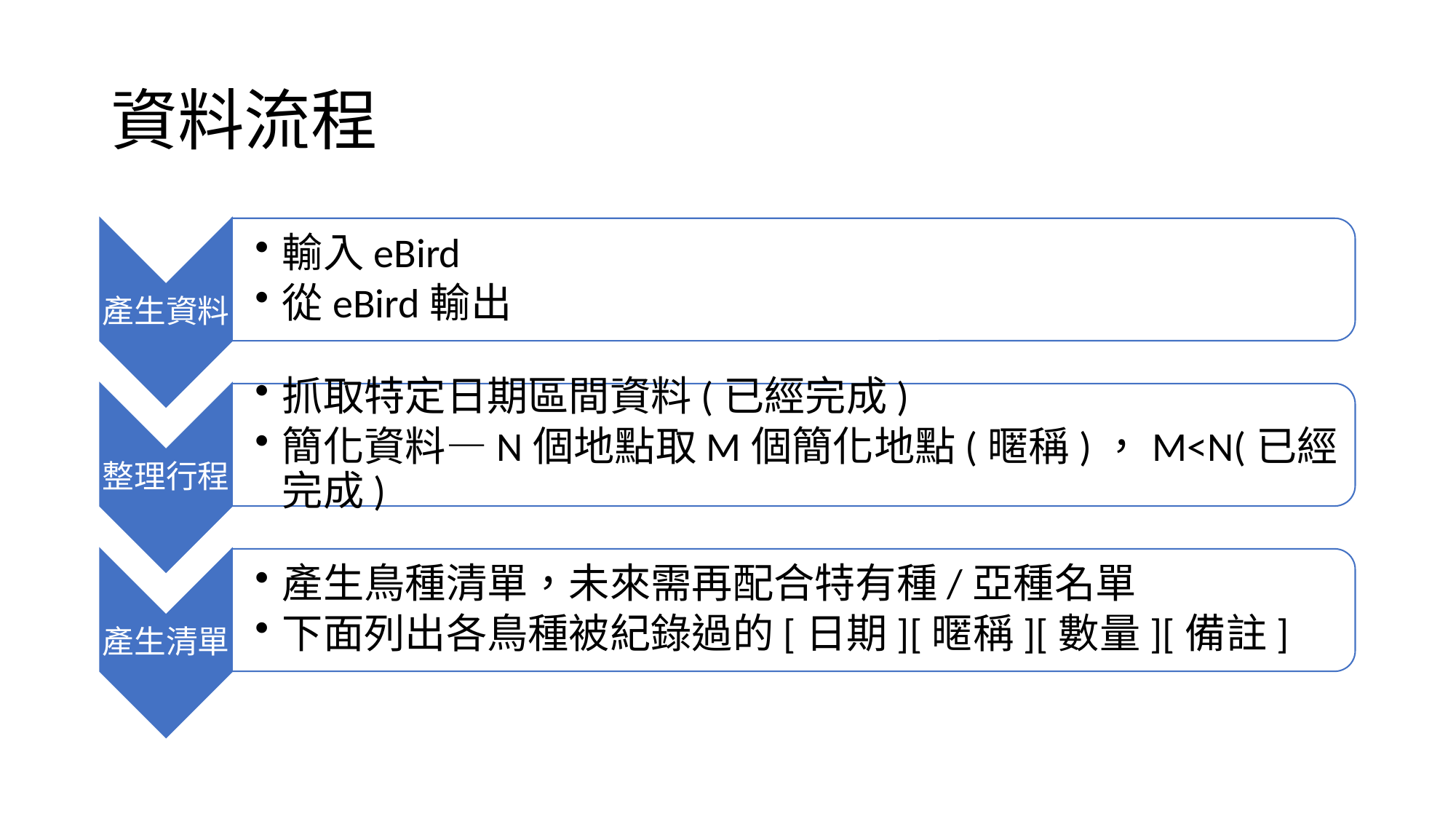

# 資料流程
產生資料
輸入eBird
從eBird輸出
整理行程
抓取特定日期區間資料(已經完成)
簡化資料—N個地點取M個簡化地點(暱稱)，M<N(已經完成)
產生清單
產生鳥種清單，未來需再配合特有種/亞種名單
下面列出各鳥種被紀錄過的[日期][暱稱][數量][備註]